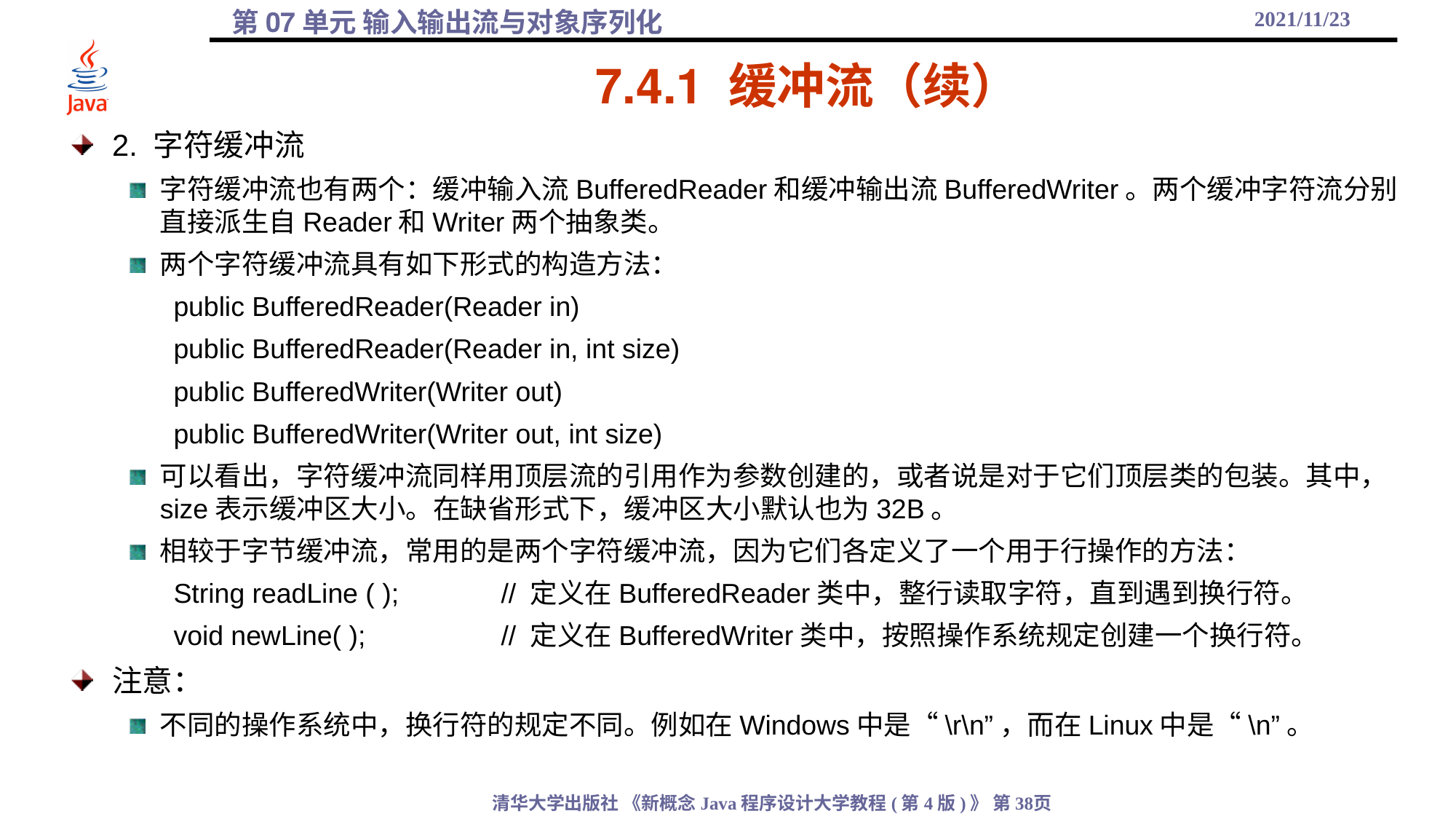

2021/11/23
# 7.4.1 缓冲流（续）

2. 字符缓冲流
字符缓冲流也有两个：缓冲输入流BufferedReader和缓冲输出流BufferedWriter。两个缓冲字符流分别直接派生自Reader和Writer两个抽象类。
两个字符缓冲流具有如下形式的构造方法：
public BufferedReader(Reader in)
public BufferedReader(Reader in, int size)
public BufferedWriter(Writer out)
public BufferedWriter(Writer out, int size)
可以看出，字符缓冲流同样用顶层流的引用作为参数创建的，或者说是对于它们顶层类的包装。其中，size表示缓冲区大小。在缺省形式下，缓冲区大小默认也为32B。
相较于字节缓冲流，常用的是两个字符缓冲流，因为它们各定义了一个用于行操作的方法：
String readLine ( );	// 定义在BufferedReader类中，整行读取字符，直到遇到换行符。
void newLine( );		// 定义在BufferedWriter类中，按照操作系统规定创建一个换行符。
注意：
不同的操作系统中，换行符的规定不同。例如在Windows中是“\r\n”，而在Linux中是“\n”。